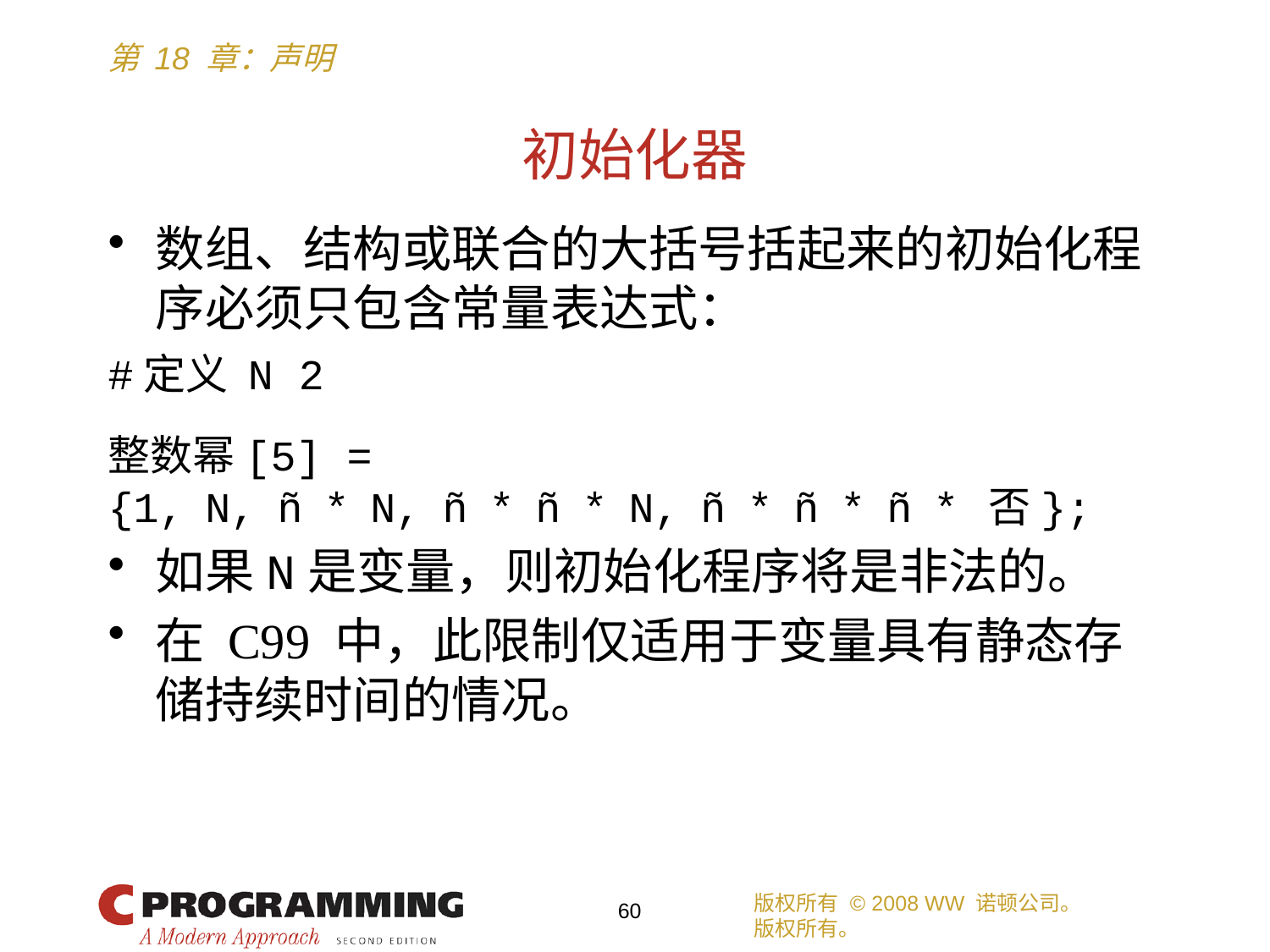

# 初始化器
数组、结构或联合的大括号括起来的初始化程序必须只包含常量表达式：
#定义 N 2

整数幂[5] =
{1, N, ñ * N, ñ * ñ * N, ñ * ñ * ñ * 否};
如果N是变量，则初始化程序将是非法的。
在 C99 中，此限制仅适用于变量具有静态存储持续时间的情况。

版权所有 © 2008 WW 诺顿公司。
版权所有。
60